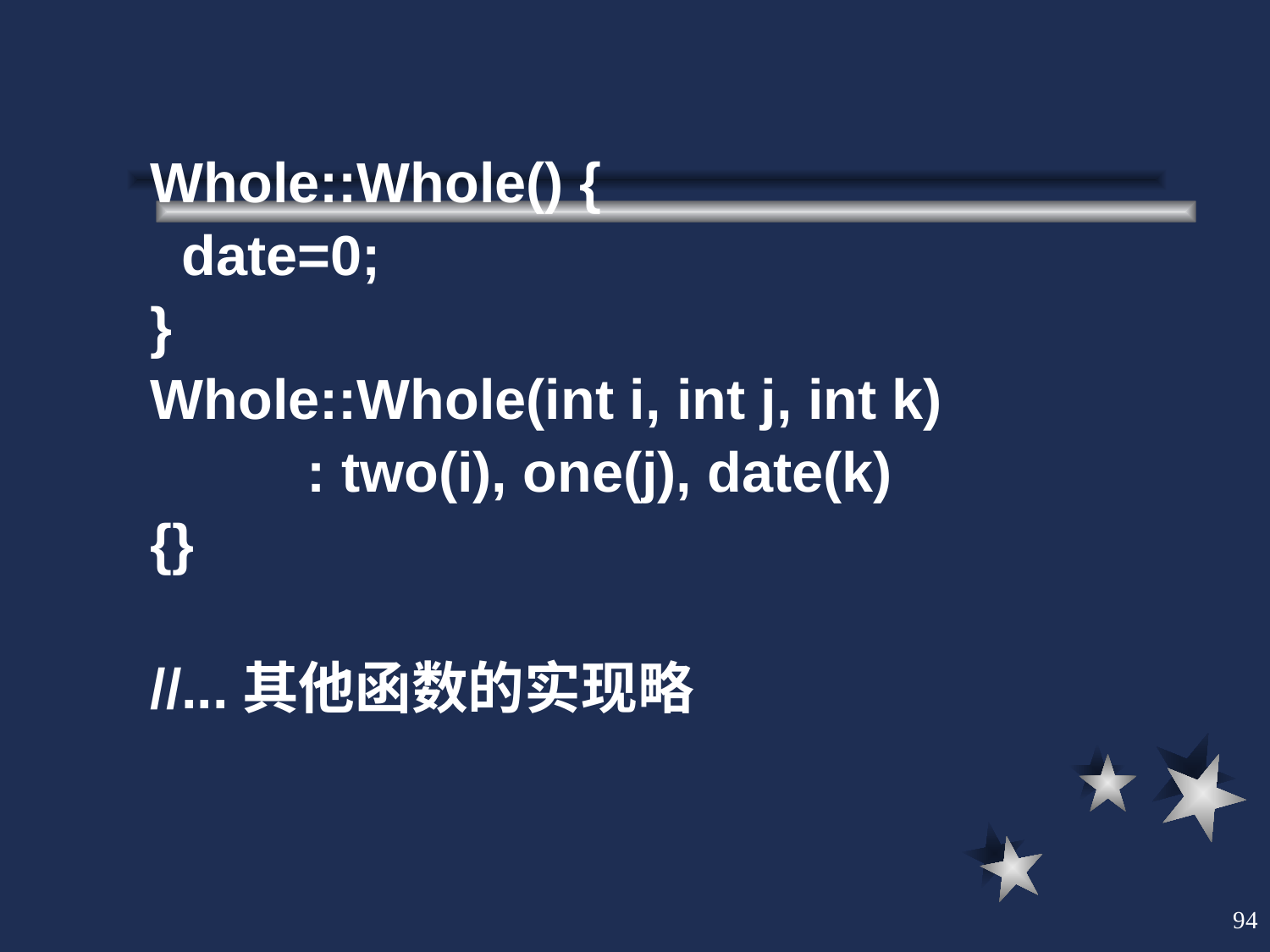

Whole::Whole() {
  date=0;
}
Whole::Whole(int i, int j, int k)
          : two(i), one(j), date(k)
{}

//...其他函数的实现略
94